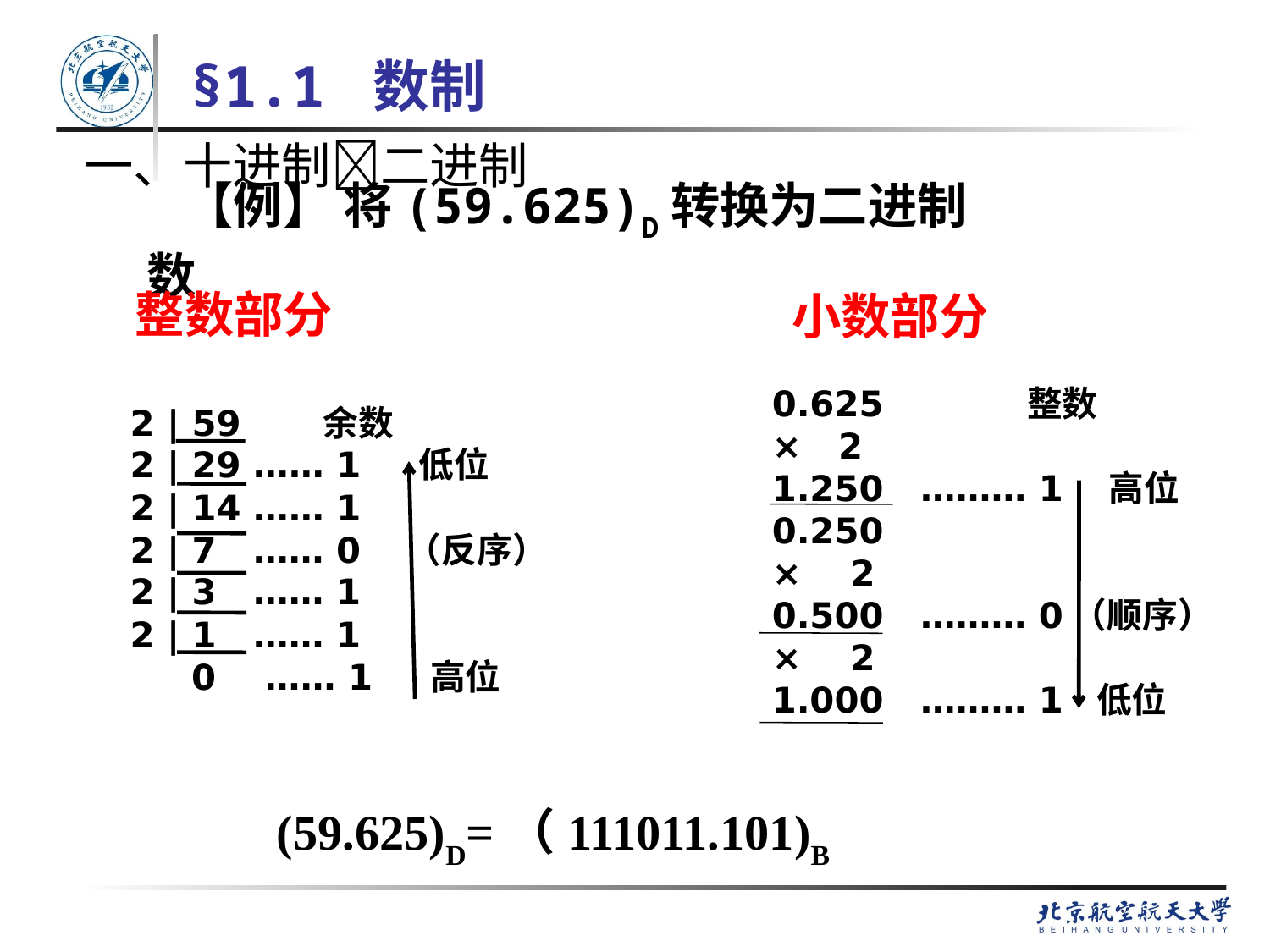

# §1.1 数制
一、十进制→二进制
【例】 将(59.625)D转换为二进制数
整数部分
小数部分
0.625           整数
×   2
1.250   ……… 1   高位
0.250
×    2
0.500   ……… 0（顺序）
×    2
1.000   ……… 1  低位

2 | 59      余数
2 | 29 …… 1    低位
2 | 14 …… 1
2 | 7   …… 0   （反序）
2 | 3   …… 1
2 | 1   …… 1
     0    …… 1    高位
 (59.625)D=（111011.101)B
9